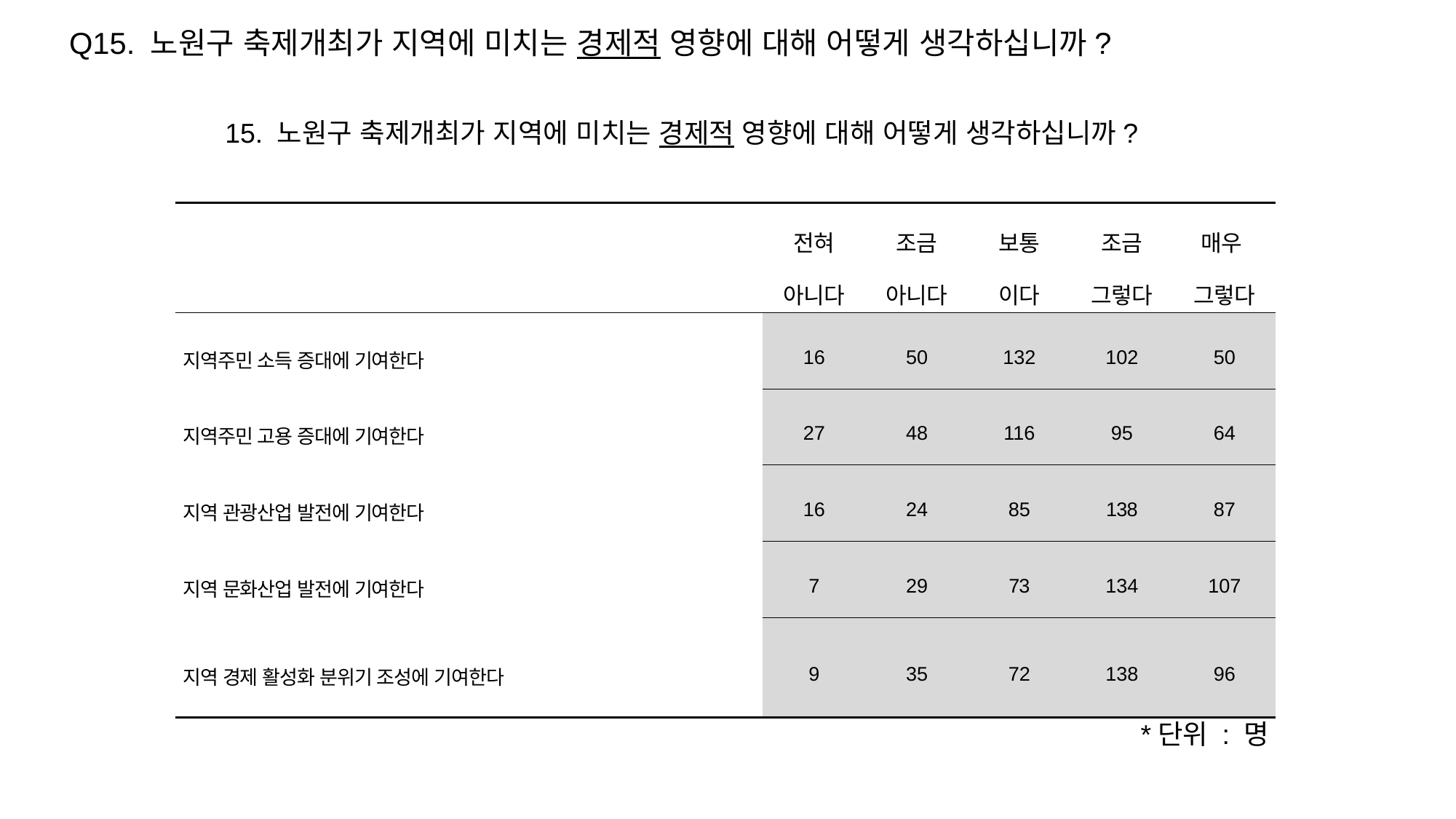

Q15. 노원구 축제개최가 지역에 미치는 경제적 영향에 대해 어떻게 생각하십니까?
15. 노원구 축제개최가 지역에 미치는 경제적 영향에 대해 어떻게 생각하십니까?
|  | 전혀 아니다 | 조금 아니다 | 보통 이다 | 조금 그렇다 | 매우 그렇다 |
| --- | --- | --- | --- | --- | --- |
| 지역주민 소득 증대에 기여한다 | 16 | 50 | 132 | 102 | 50 |
| 지역주민 고용 증대에 기여한다 | 27 | 48 | 116 | 95 | 64 |
| 지역 관광산업 발전에 기여한다 | 16 | 24 | 85 | 138 | 87 |
| 지역 문화산업 발전에 기여한다 | 7 | 29 | 73 | 134 | 107 |
| 지역 경제 활성화 분위기 조성에 기여한다 | 9 | 35 | 72 | 138 | 96 |
*단위 : 명